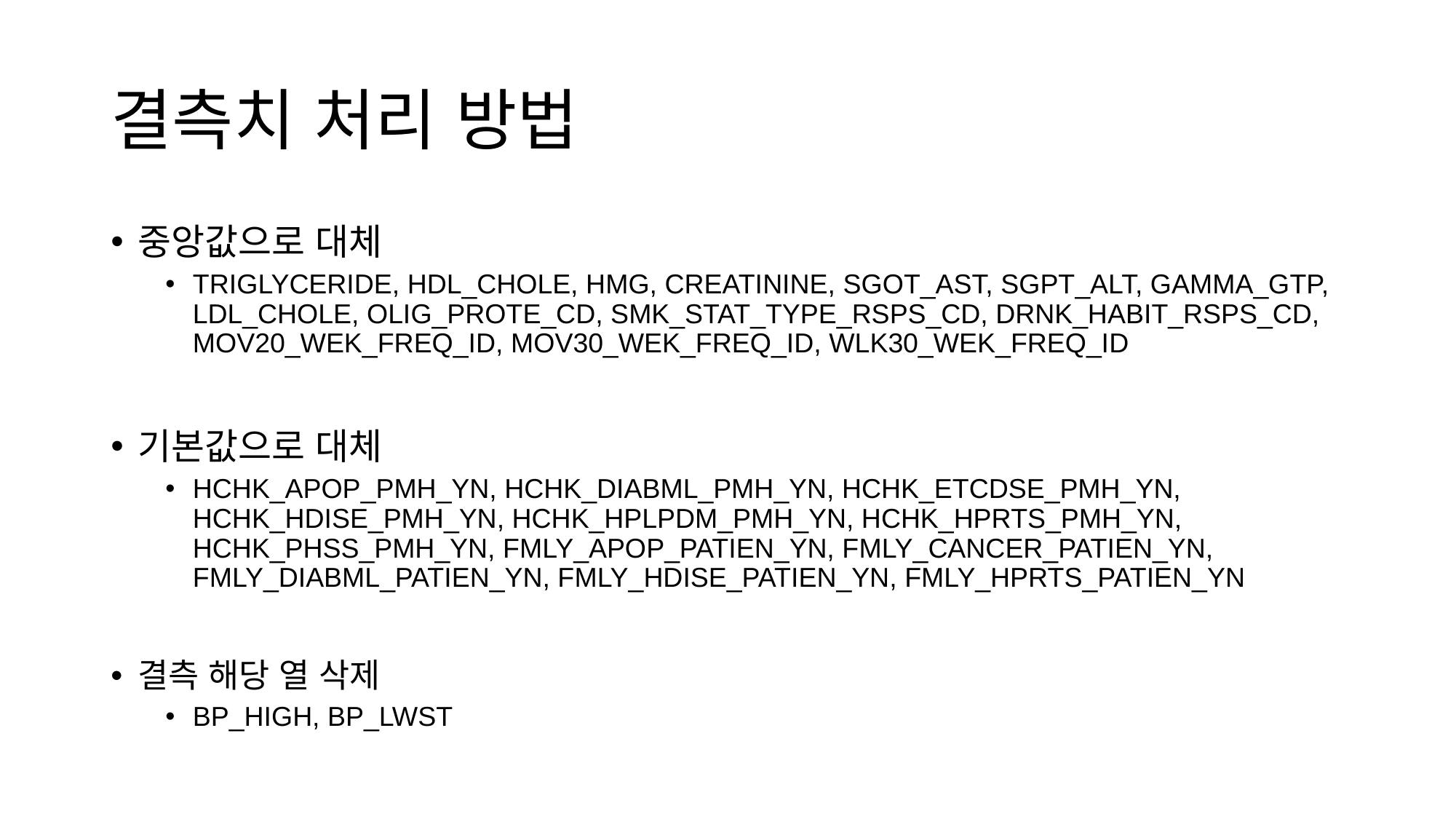

# 결측치 처리 방법
중앙값으로 대체
TRIGLYCERIDE, HDL_CHOLE, HMG, CREATININE, SGOT_AST, SGPT_ALT, GAMMA_GTP, LDL_CHOLE, OLIG_PROTE_CD, SMK_STAT_TYPE_RSPS_CD, DRNK_HABIT_RSPS_CD, MOV20_WEK_FREQ_ID, MOV30_WEK_FREQ_ID, WLK30_WEK_FREQ_ID

기본값으로 대체
HCHK_APOP_PMH_YN, HCHK_DIABML_PMH_YN, HCHK_ETCDSE_PMH_YN, HCHK_HDISE_PMH_YN, HCHK_HPLPDM_PMH_YN, HCHK_HPRTS_PMH_YN, HCHK_PHSS_PMH_YN, FMLY_APOP_PATIEN_YN, FMLY_CANCER_PATIEN_YN, FMLY_DIABML_PATIEN_YN, FMLY_HDISE_PATIEN_YN, FMLY_HPRTS_PATIEN_YN

결측 해당 열 삭제
BP_HIGH, BP_LWST